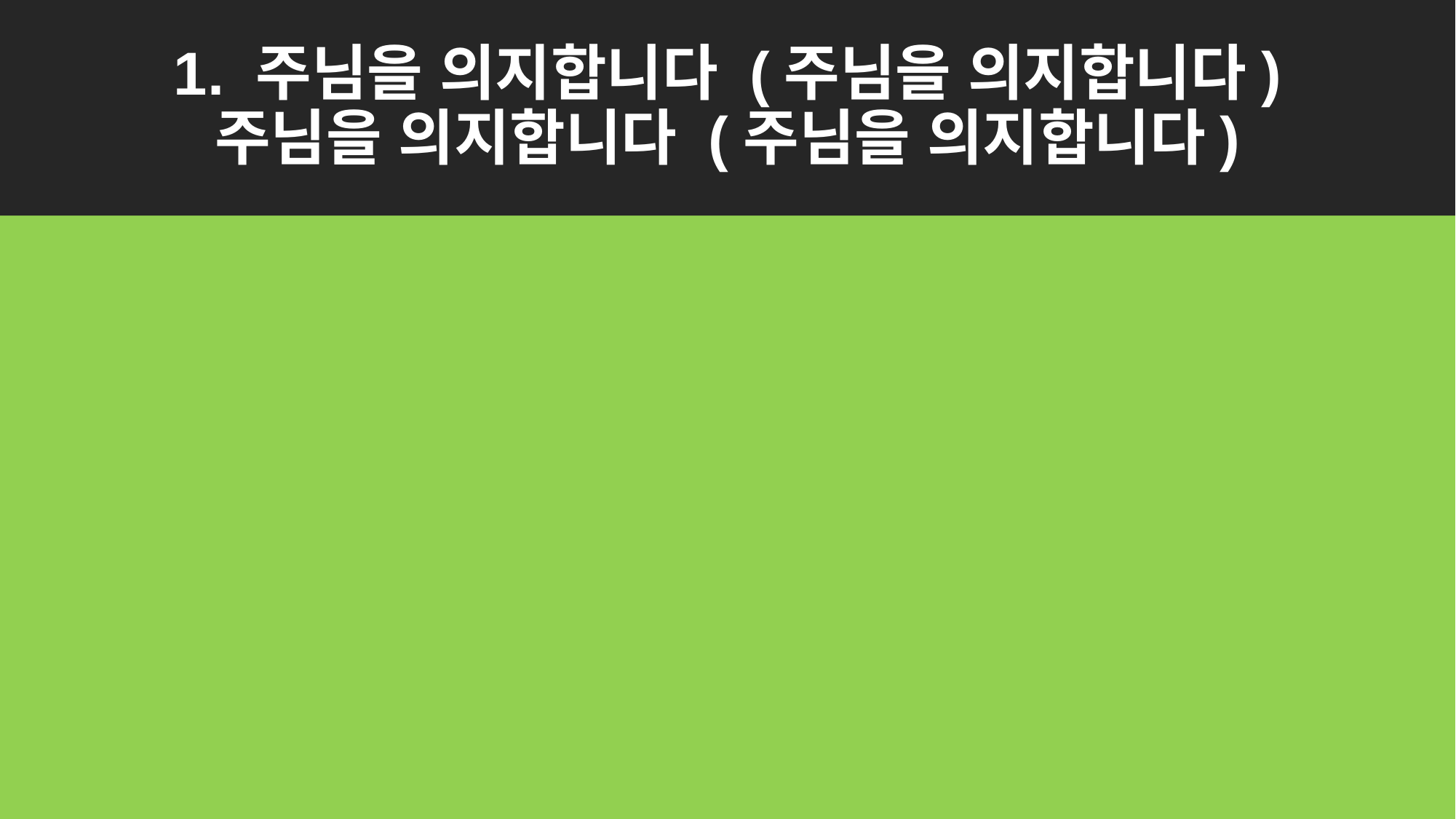

# 1. 주님을 의지합니다 (주님을 의지합니다)
주님을 의지합니다 (주님을 의지합니다)